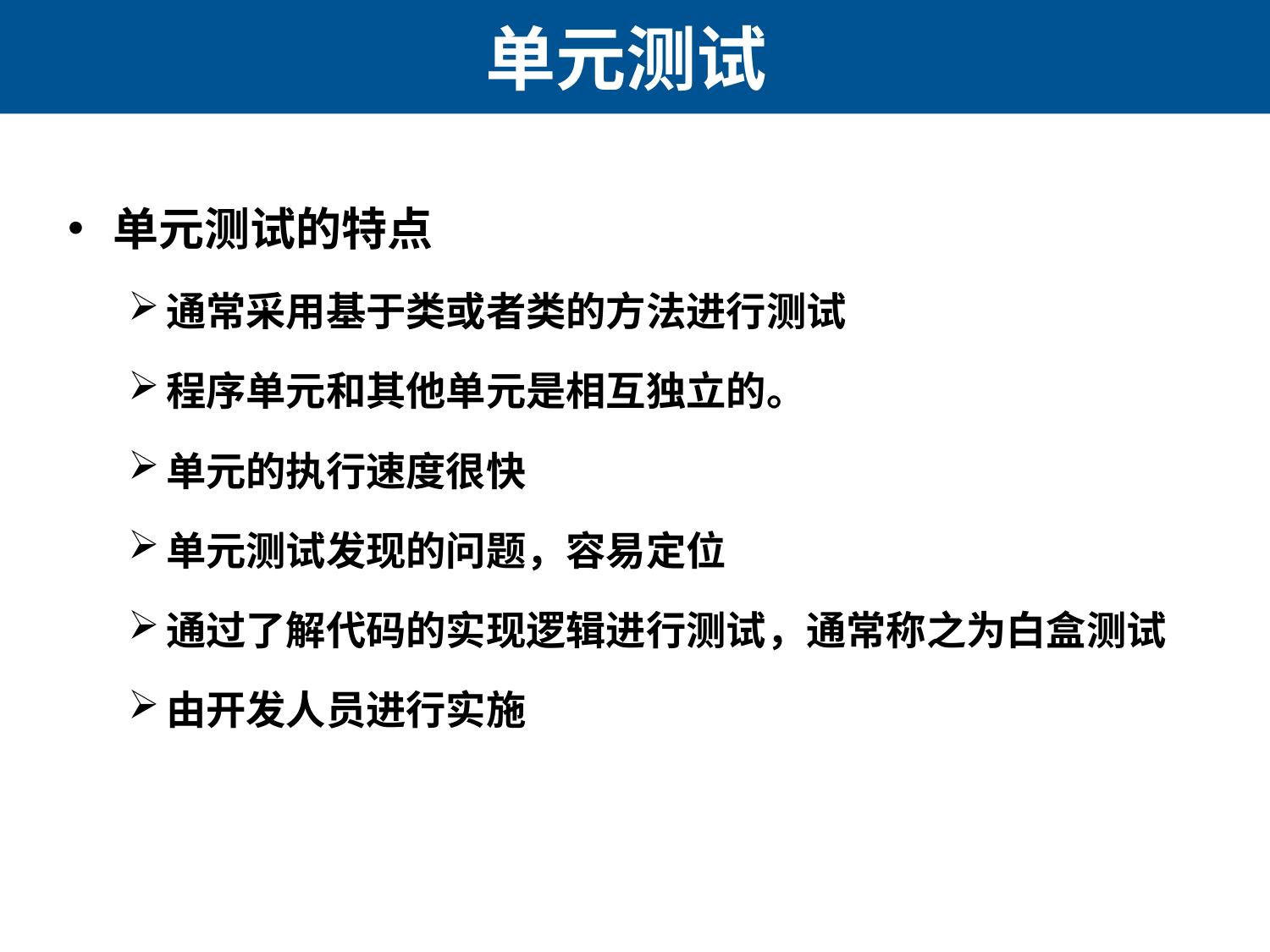

# 单元测试
单元测试的特点
通常采用基于类或者类的方法进行测试
程序单元和其他单元是相互独立的。
单元的执行速度很快
单元测试发现的问题，容易定位
通过了解代码的实现逻辑进行测试，通常称之为白盒测试
由开发人员进行实施